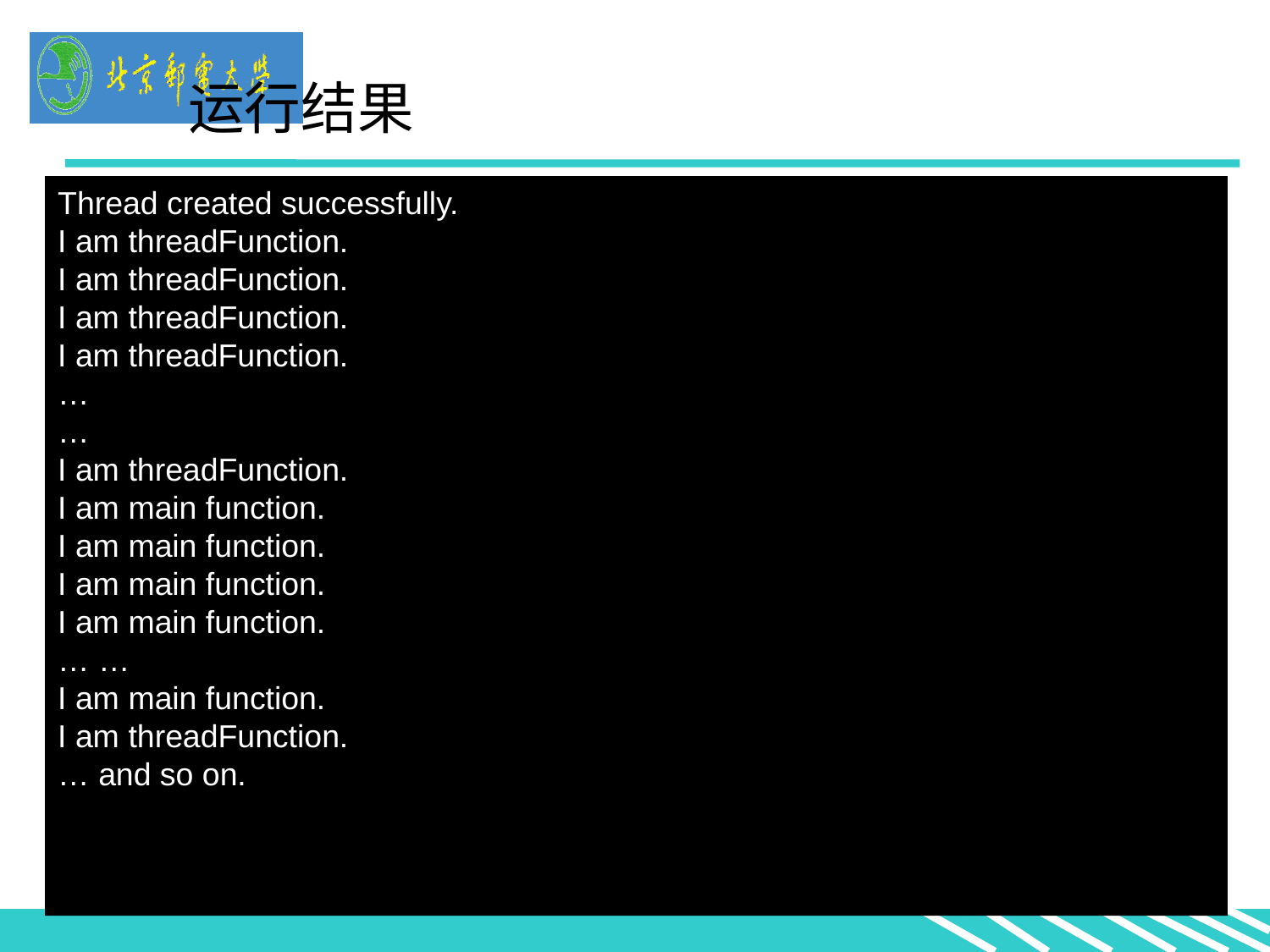

运行结果
Thread created successfully.
I am threadFunction.
I am threadFunction.
I am threadFunction.
I am threadFunction.
…
…
I am threadFunction.
I am main function.
I am main function.
I am main function.
I am main function.
… …
I am main function.
I am threadFunction.
… and so on.
13